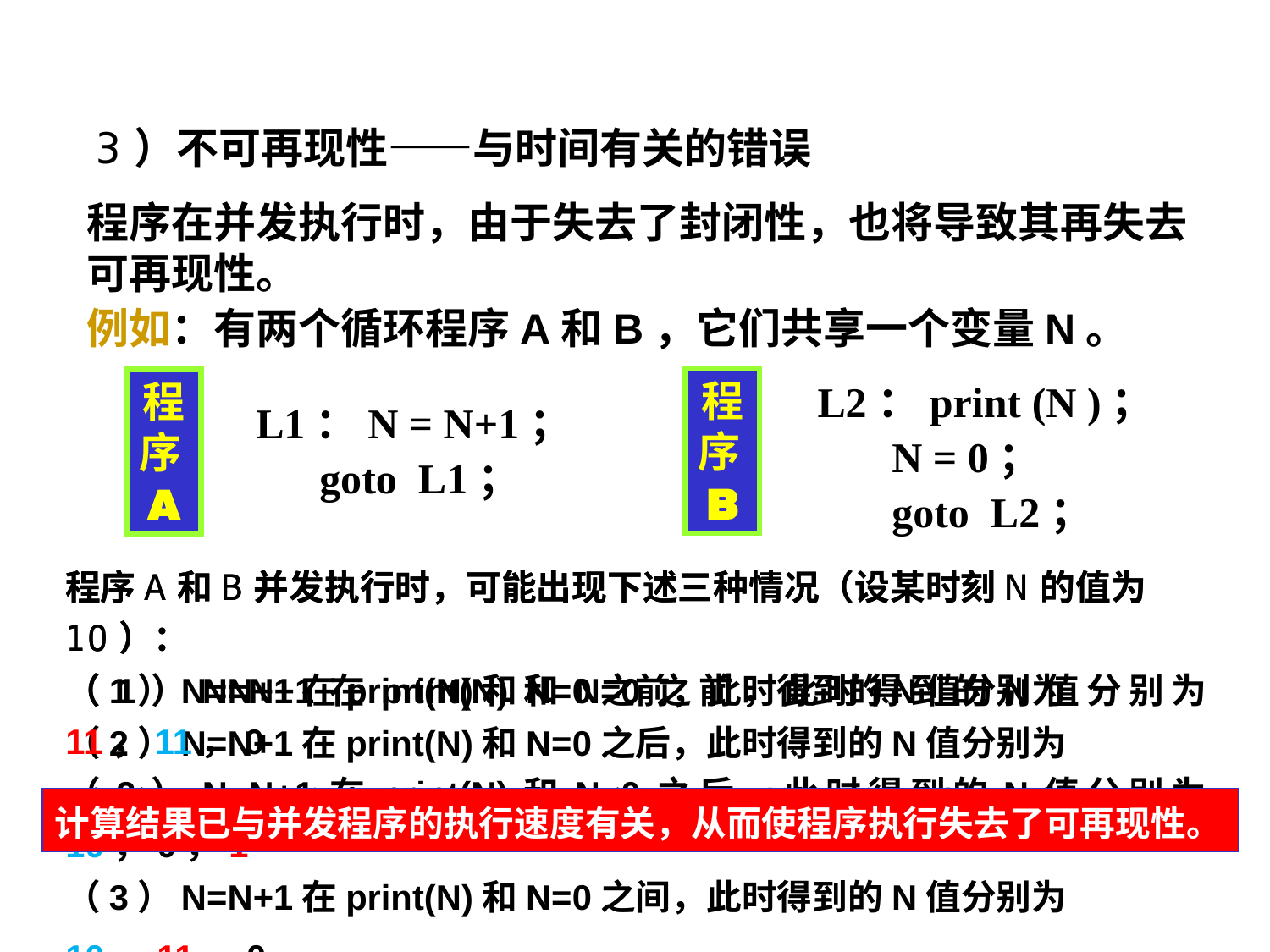

3）不可再现性——与时间有关的错误
程序在并发执行时，由于失去了封闭性，也将导致其再失去可再现性。
例如：有两个循环程序A和B，它们共享一个变量N。
程序B
程序A
L2：print (N )；
       N = 0；
       goto  L2；
L1：N = N+1；
      goto  L1；
程序A和B并发执行时，可能出现下述三种情况（设某时刻N的值为10）：
（1）N=N+1在print(N)和N=0之前，此时得到的N值分别为
（2）N=N+1在print(N)和N=0之后，此时得到的N值分别为
（3）N=N+1在print(N)和N=0之间，此时得到的N值分别为
程序A和B并发执行时，可能出现下述三种情况（设某时刻N的值为10）：
（1）N=N+1在print(N)和N=0之前，此时得到的N值分别为11，11，0
（2）N=N+1在print(N)和N=0之后，此时得到的N值分别为10，0，1
（3）N=N+1在print(N)和N=0之间，此时得到的N值分别为10，11，0
计算结果已与并发程序的执行速度有关，从而使程序执行失去了可再现性。